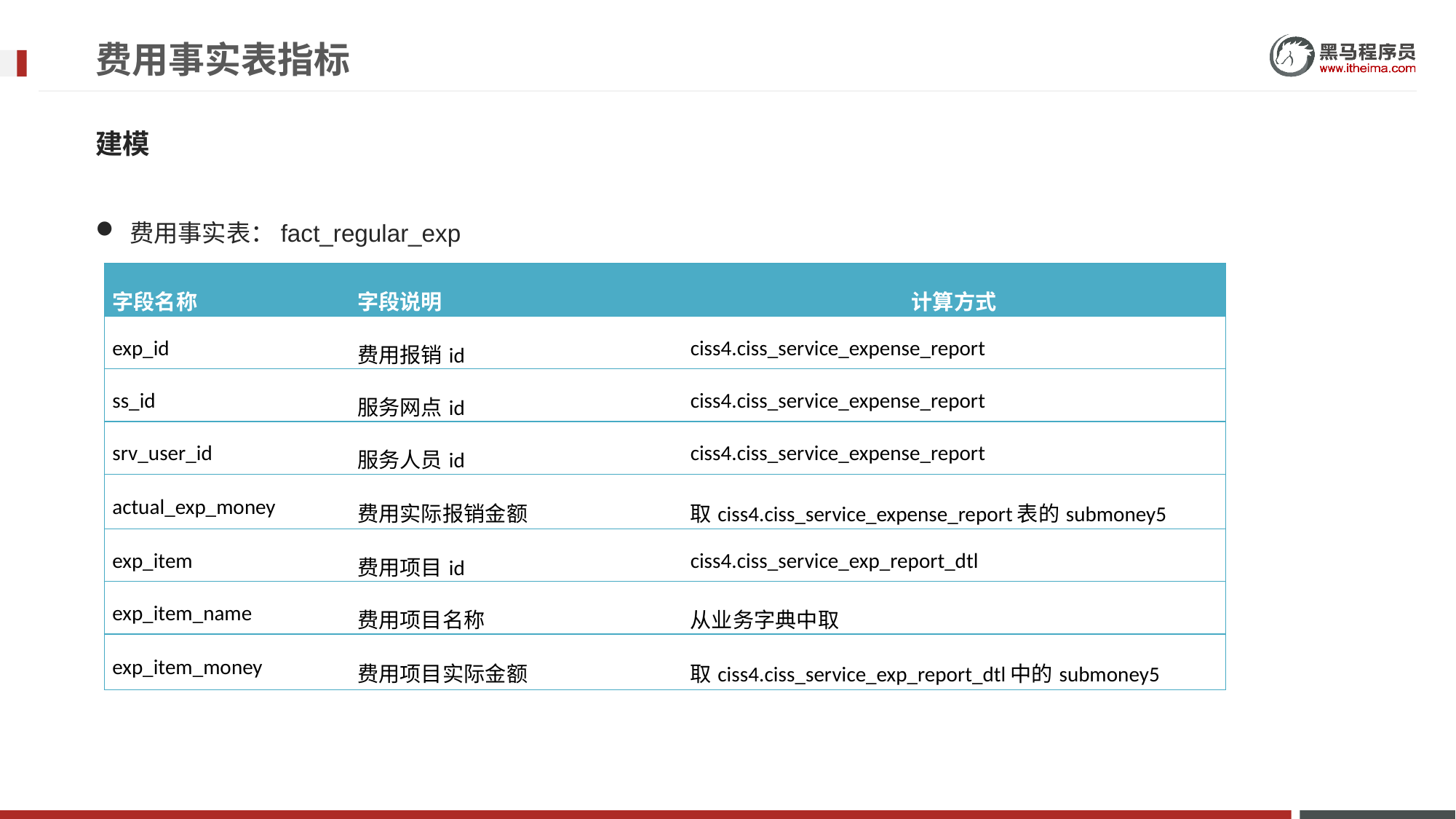

# 费用事实表指标
建模
费用事实表：fact_regular_exp

| 字段名称 | 字段说明 | 计算方式 |
| --- | --- | --- |
| exp\_id | 费用报销id | ciss4.ciss\_service\_expense\_report |
| ss\_id | 服务网点id | ciss4.ciss\_service\_expense\_report |
| srv\_user\_id | 服务人员id | ciss4.ciss\_service\_expense\_report |
| actual\_exp\_money | 费用实际报销金额 | 取ciss4.ciss\_service\_expense\_report表的submoney5 |
| exp\_item | 费用项目id | ciss4.ciss\_service\_exp\_report\_dtl |
| exp\_item\_name | 费用项目名称 | 从业务字典中取 |
| exp\_item\_money | 费用项目实际金额 | 取ciss4.ciss\_service\_exp\_report\_dtl中的submoney5 |